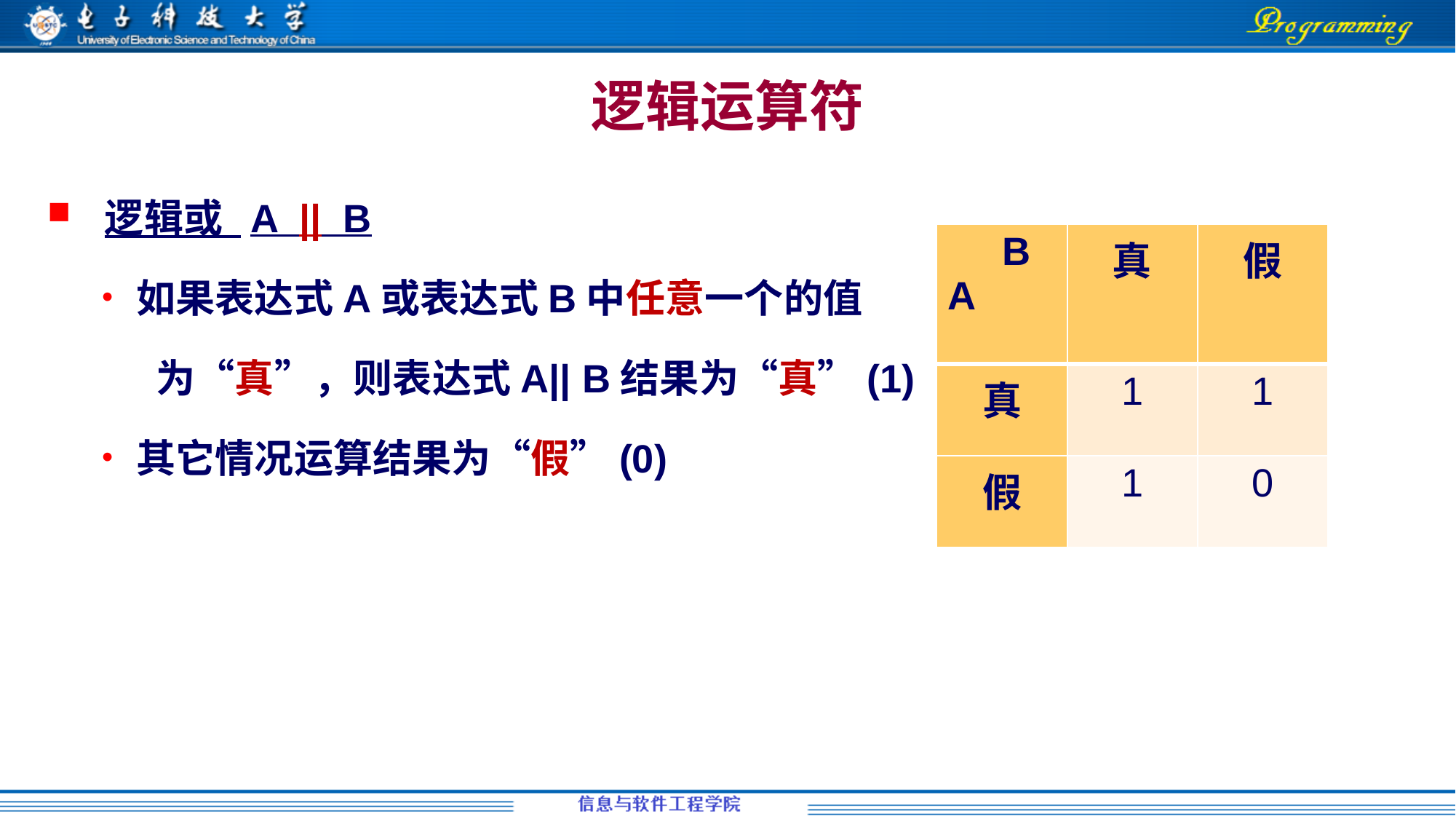

# 逻辑运算符
逻辑或  A  ||  B
如果表达式A或表达式B中任意一个的值
     为“真”，则表达式A|| B结果为“真”(1)
其它情况运算结果为“假”(0)

| B A | 真 | 假 |
| --- | --- | --- |
| 真 | 1 | 1 |
| 假 | 1 | 0 |